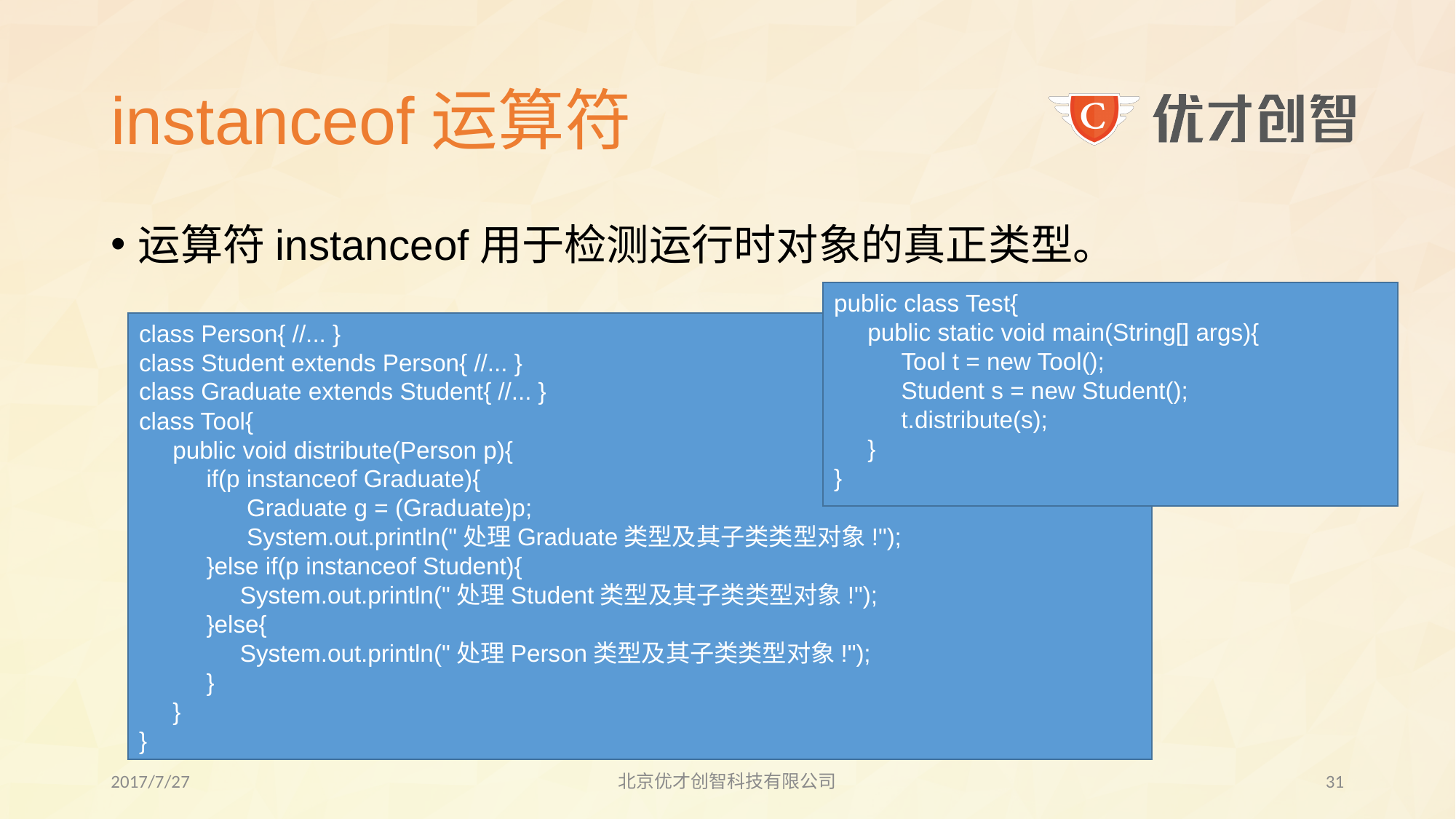

# instanceof运算符
运算符instanceof用于检测运行时对象的真正类型。
public class Test{
     public static void main(String[] args){
          Tool t = new Tool();
          Student s = new Student();
          t.distribute(s);
     }
}
class Person{ //... }
class Student extends Person{ //... }
class Graduate extends Student{ //... }
class Tool{
     public void distribute(Person p){
          if(p instanceof Graduate){
                Graduate g = (Graduate)p;
                System.out.println("处理Graduate类型及其子类类型对象!");
          }else if(p instanceof Student){
               System.out.println("处理Student类型及其子类类型对象!");
          }else{
               System.out.println("处理Person类型及其子类类型对象!");
          }
     }
}

2017/7/27
北京优才创智科技有限公司
31